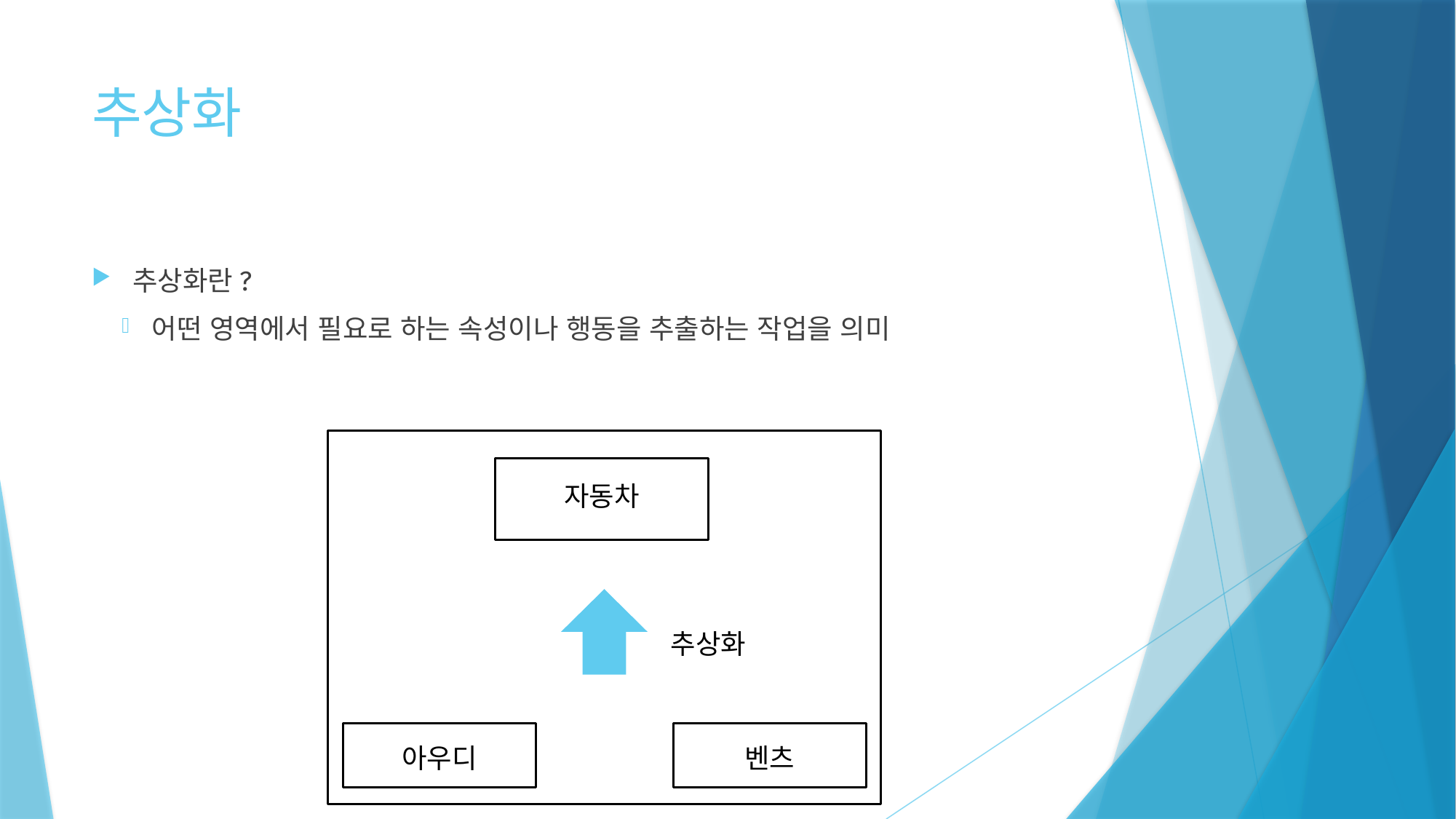

# 추상화
추상화란?
어떤 영역에서 필요로 하는 속성이나 행동을 추출하는 작업을 의미

자동차
아우디
벤츠

추상화